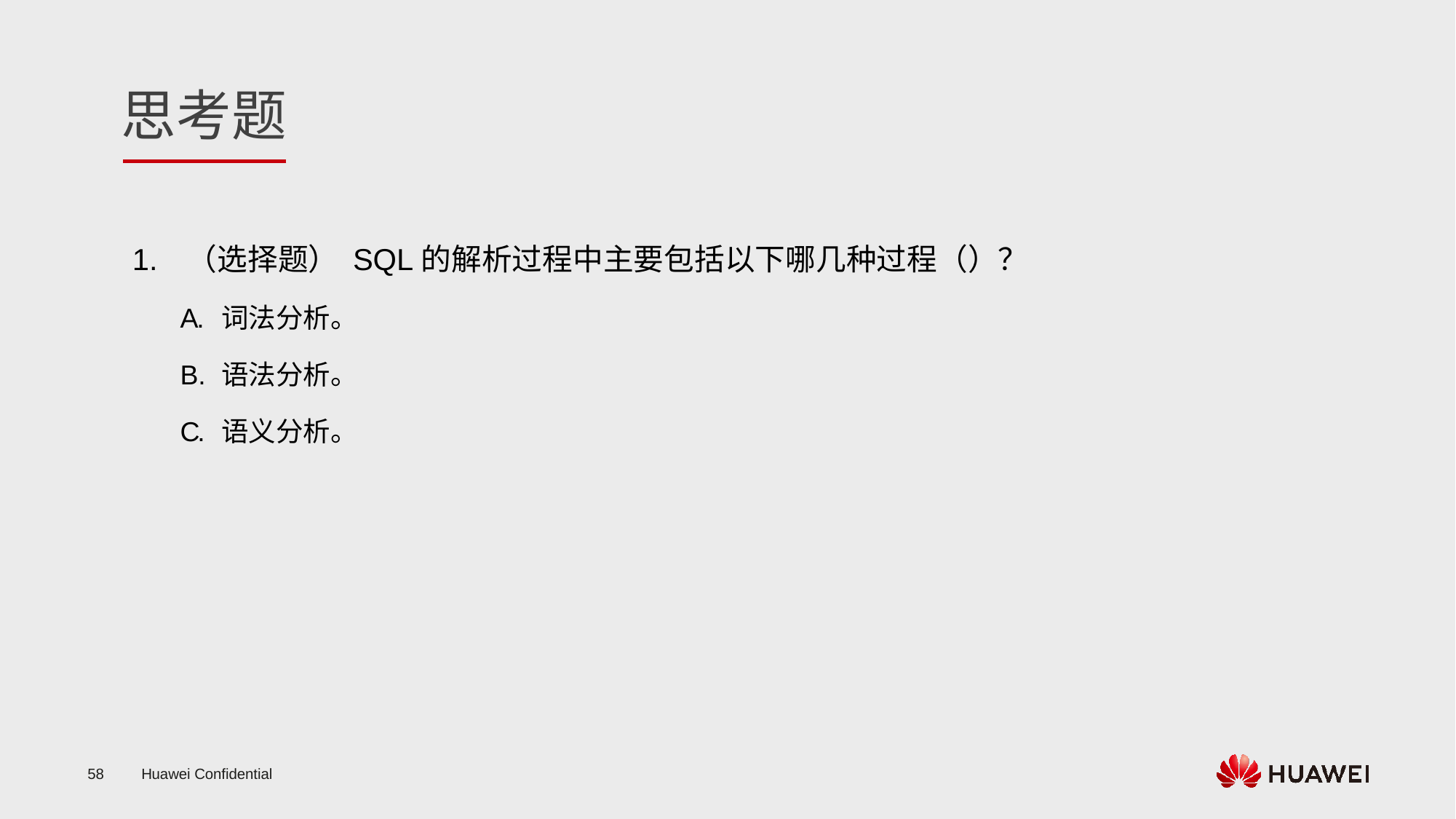

（选择题） SQL的解析过程中主要包括以下哪几种过程（）？
词法分析。
语法分析。
语义分析。